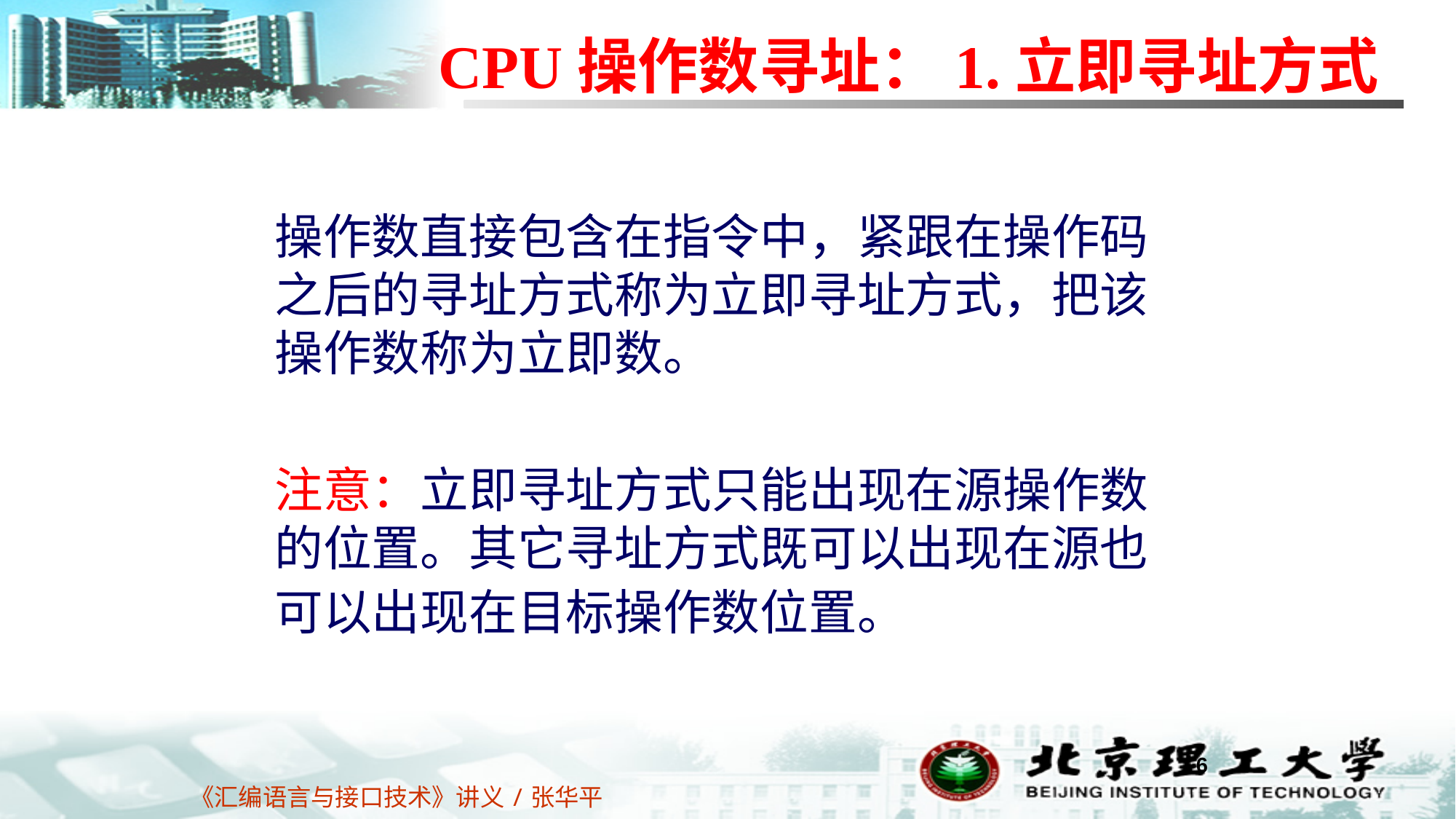

CPU操作数寻址：1.立即寻址方式
操作数直接包含在指令中，紧跟在操作码之后的寻址方式称为立即寻址方式，把该操作数称为立即数。

注意：立即寻址方式只能出现在源操作数的位置。其它寻址方式既可以出现在源也可以出现在目标操作数位置。
6